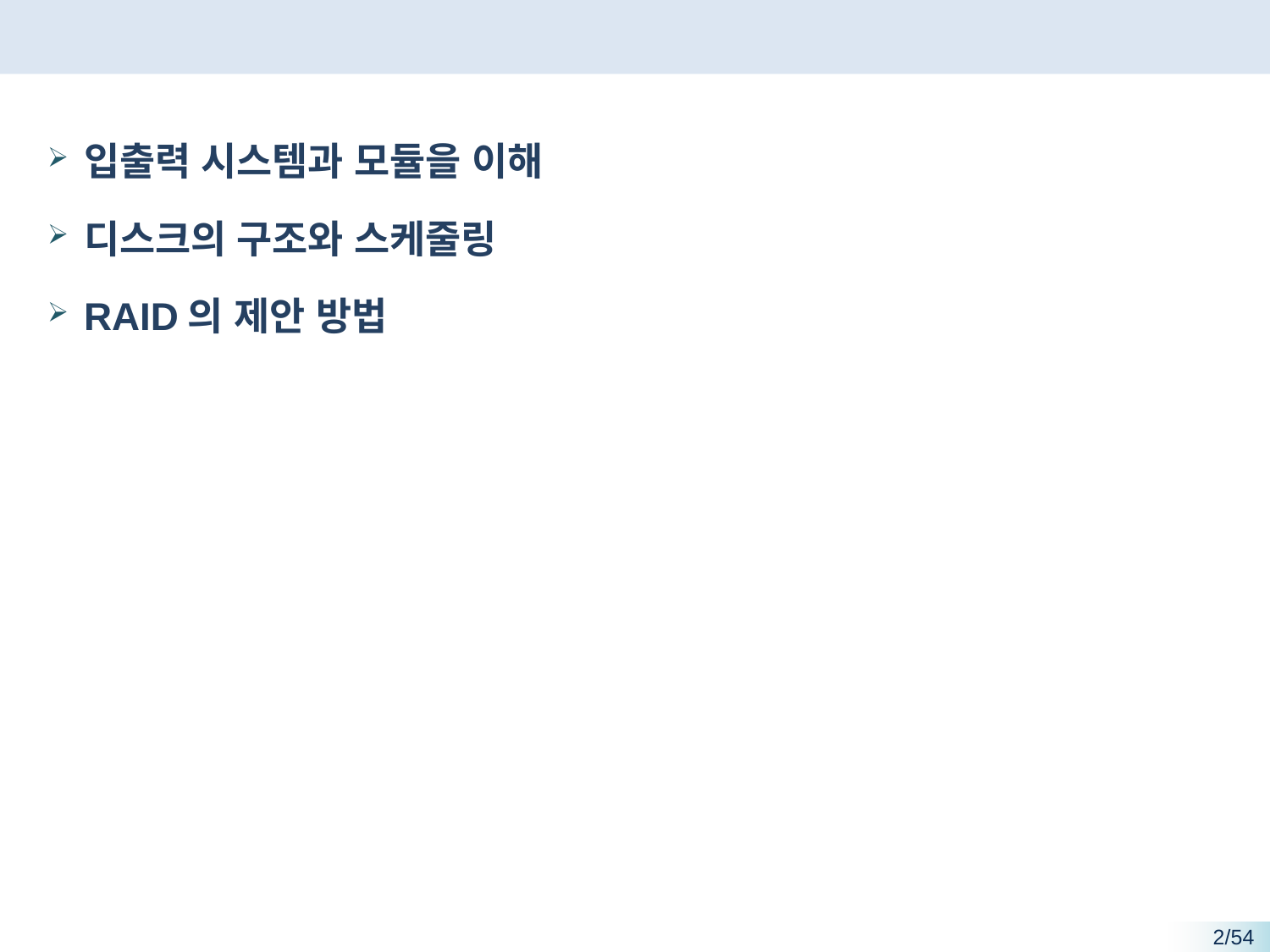

#
입출력 시스템과 모듈을 이해
디스크의 구조와 스케줄링
RAID의 제안 방법